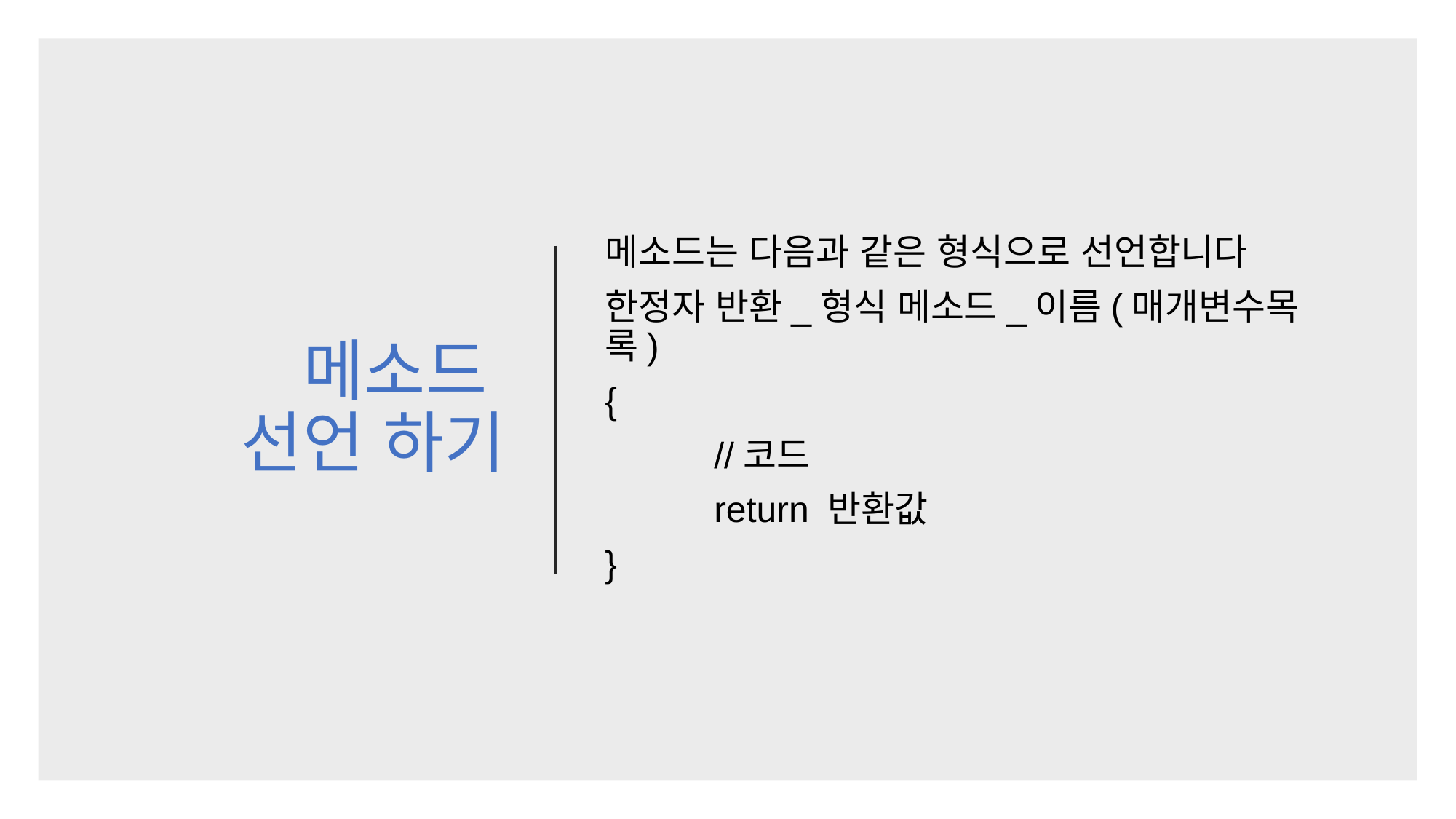

# 메소드 선언 하기
메소드는 다음과 같은 형식으로 선언합니다
한정자 반환_형식 메소드_이름(매개변수목록)
{
	//코드
	return 반환값
}